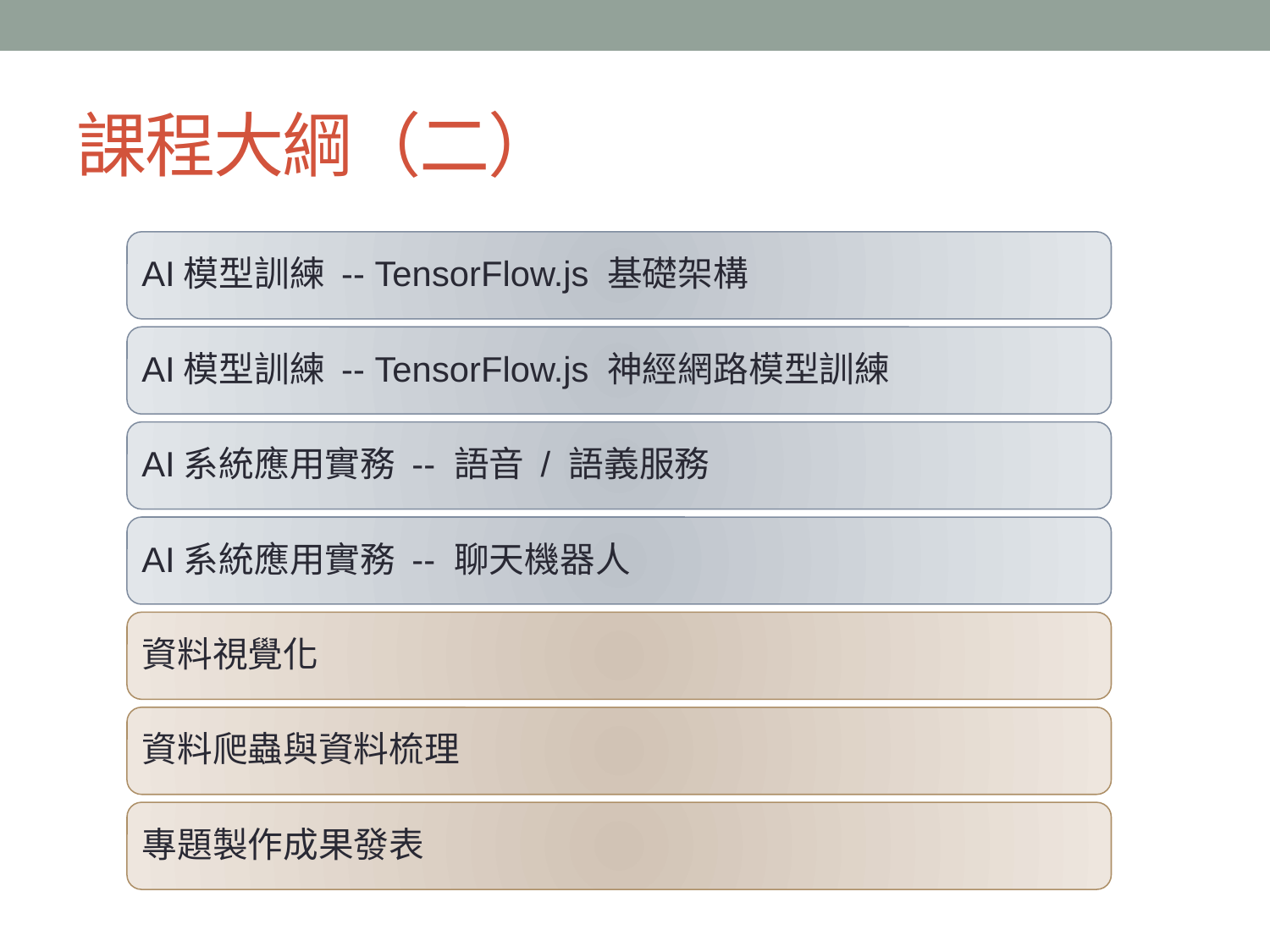

# 課程大綱（二）
AI模型訓練 -- TensorFlow.js 基礎架構
AI模型訓練 -- TensorFlow.js 神經網路模型訓練
AI系統應用實務 -- 語音 / 語義服務
AI系統應用實務 -- 聊天機器人
資料視覺化
資料爬蟲與資料梳理
專題製作成果發表